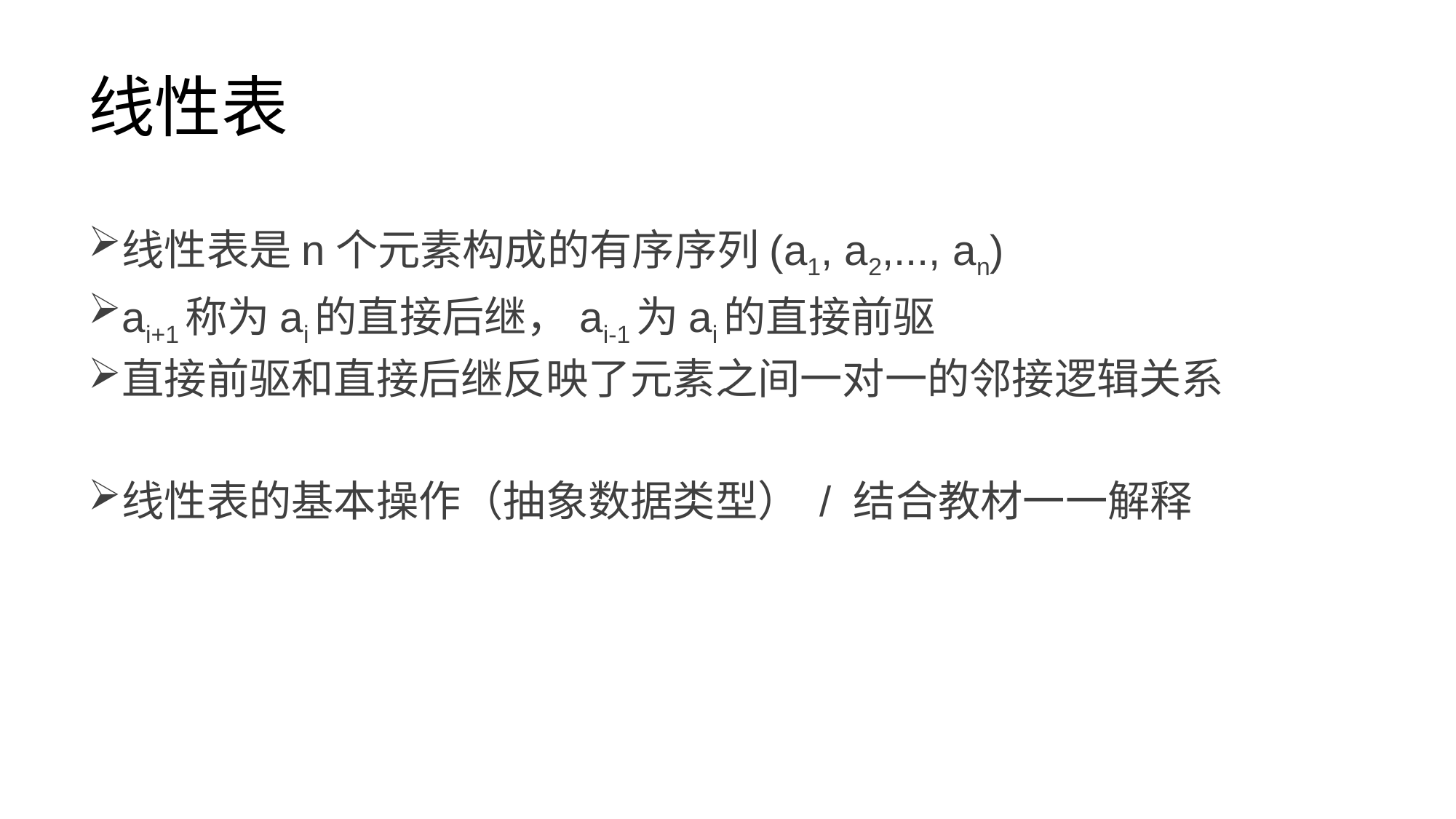

# 线性表
线性表是n个元素构成的有序序列(a1, a2,..., an)
ai+1称为ai的直接后继，ai-1为ai的直接前驱
直接前驱和直接后继反映了元素之间一对一的邻接逻辑关系

线性表的基本操作（抽象数据类型） / 结合教材一一解释